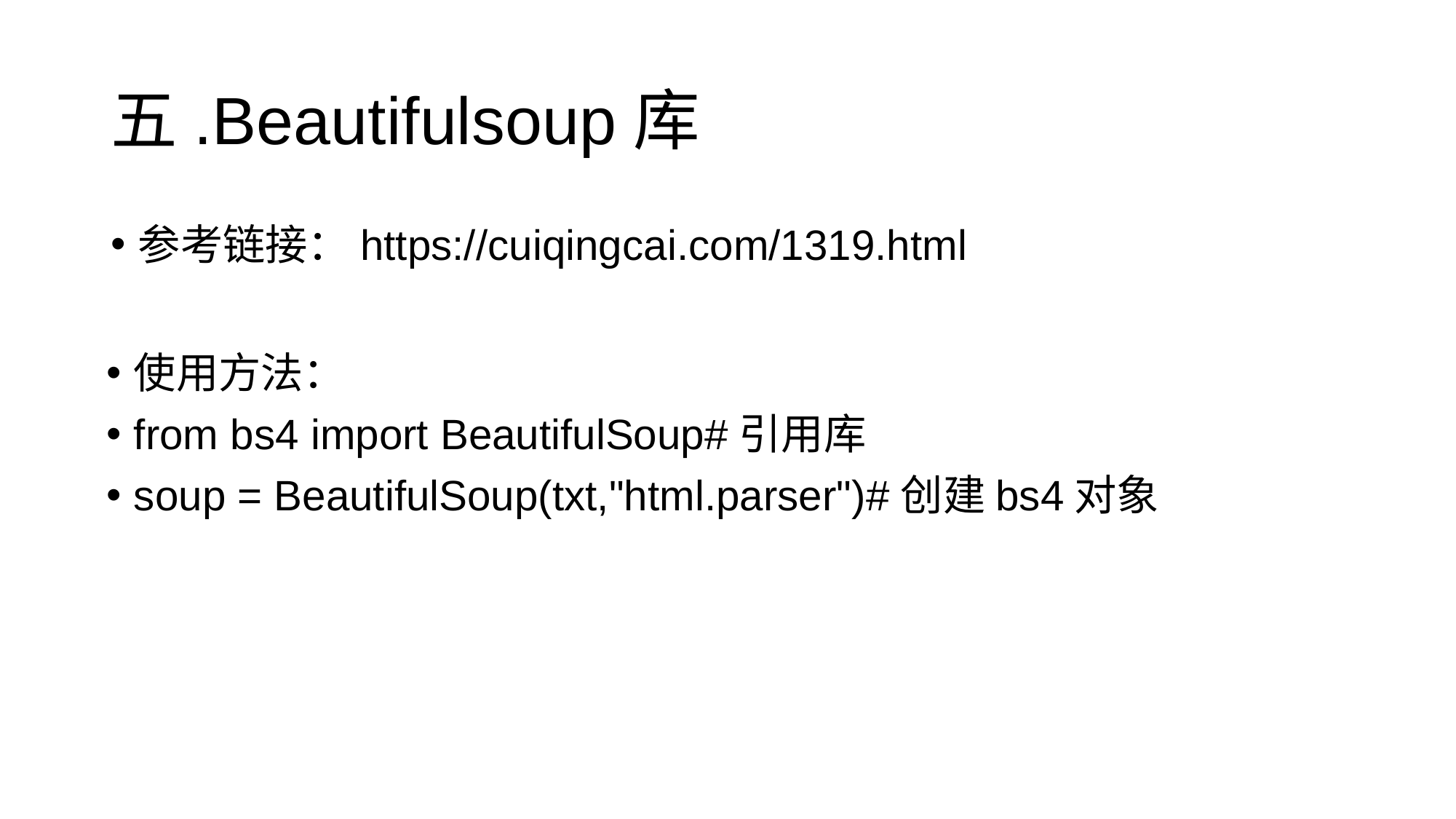

# 五.Beautifulsoup库
参考链接：https://cuiqingcai.com/1319.html

使用方法：
from bs4 import BeautifulSoup#引用库
soup = BeautifulSoup(txt,"html.parser")#创建bs4对象